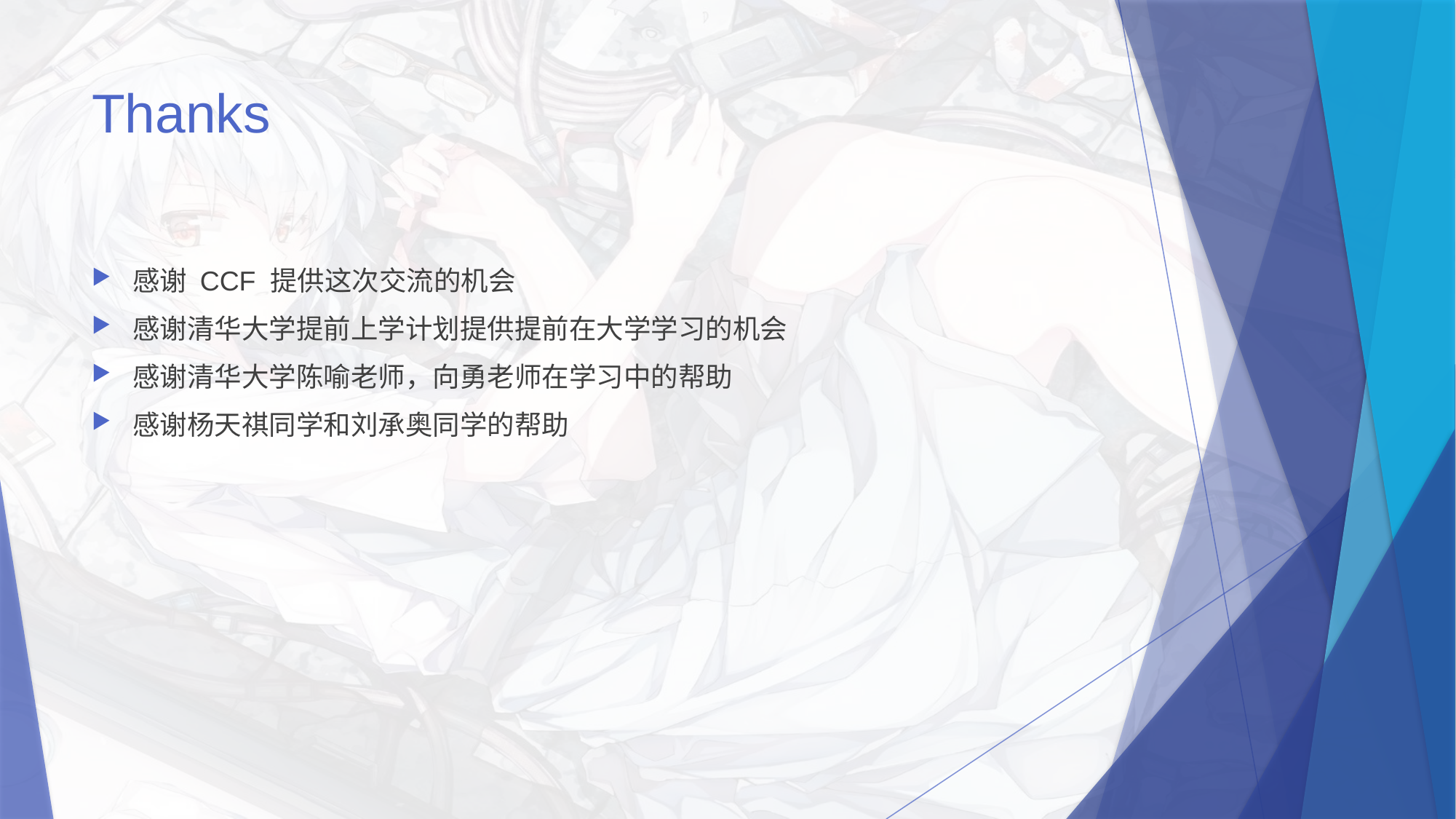

# Thanks
感谢 CCF 提供这次交流的机会
感谢清华大学提前上学计划提供提前在大学学习的机会
感谢清华大学陈喻老师，向勇老师在学习中的帮助
感谢杨天祺同学和刘承奥同学的帮助